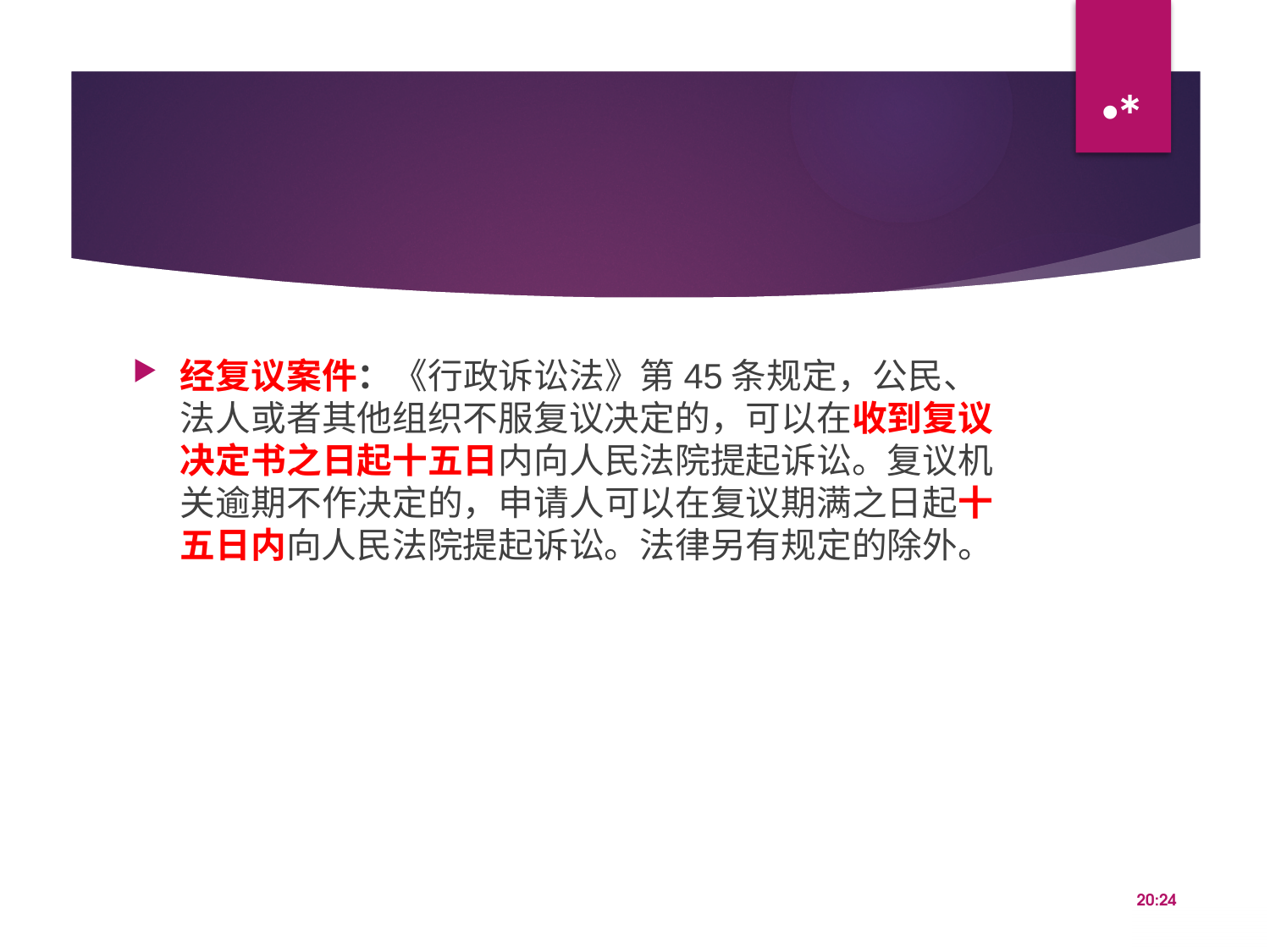

*
#
经复议案件：《行政诉讼法》第45条规定，公民、法人或者其他组织不服复议决定的，可以在收到复议决定书之日起十五日内向人民法院提起诉讼。复议机关逾期不作决定的，申请人可以在复议期满之日起十五日内向人民法院提起诉讼。法律另有规定的除外。

20:24